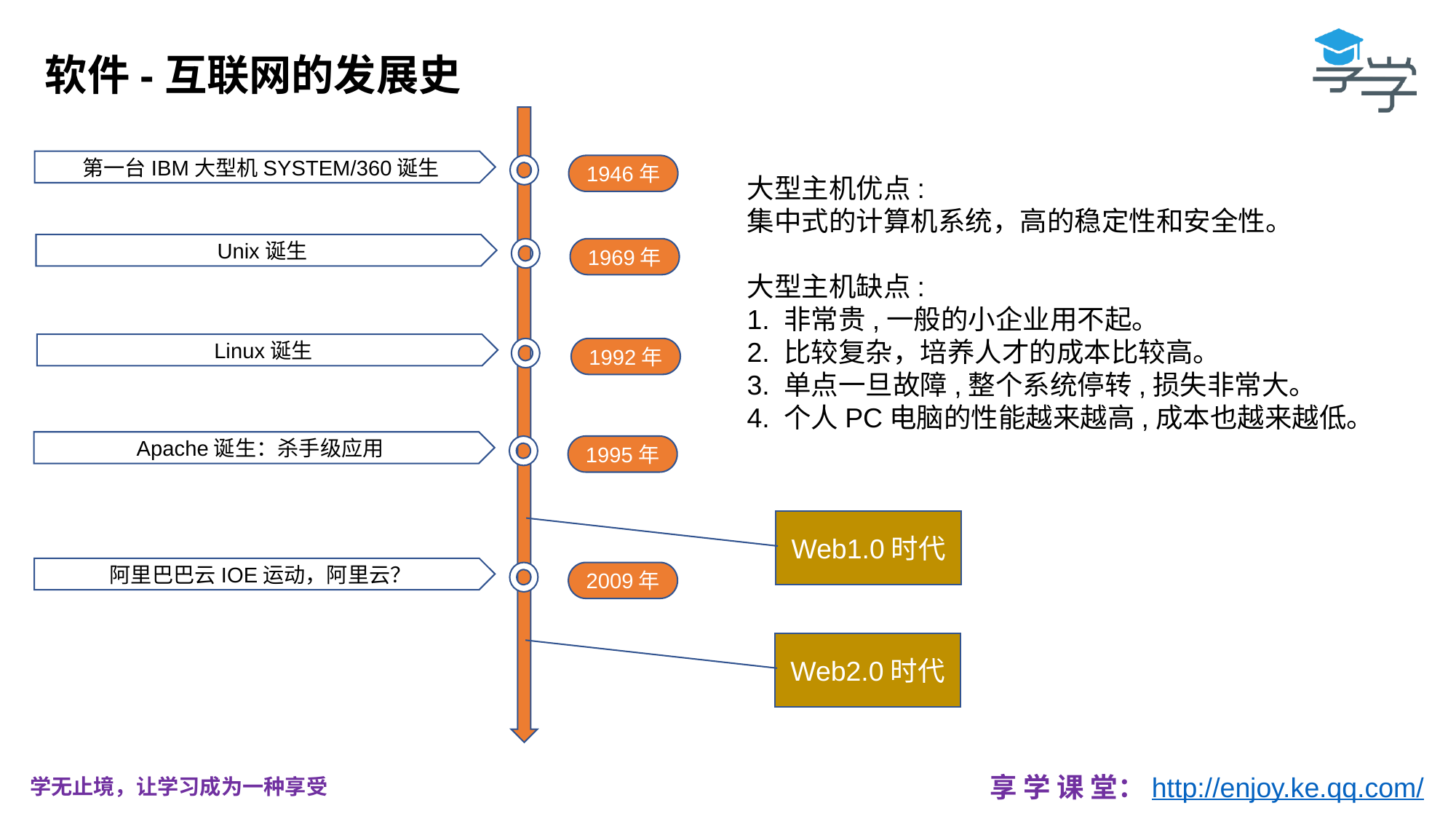

软件-互联网的发展史

第一台IBM大型机SYSTEM/360诞生
1946年

大型主机优点:
集中式的计算机系统，高的稳定性和安全性。

大型主机缺点:
1. 非常贵,一般的小企业用不起。
2. 比较复杂，培养人才的成本比较高。
3. 单点一旦故障,整个系统停转,损失非常大。
4. 个人PC电脑的性能越来越高,成本也越来越低。
Unix诞生
1969年

Linux诞生
1992年

Apache诞生：杀手级应用
1995年

Web1.0时代
阿里巴巴云IOE运动，阿里云？
2009年

Web2.0时代